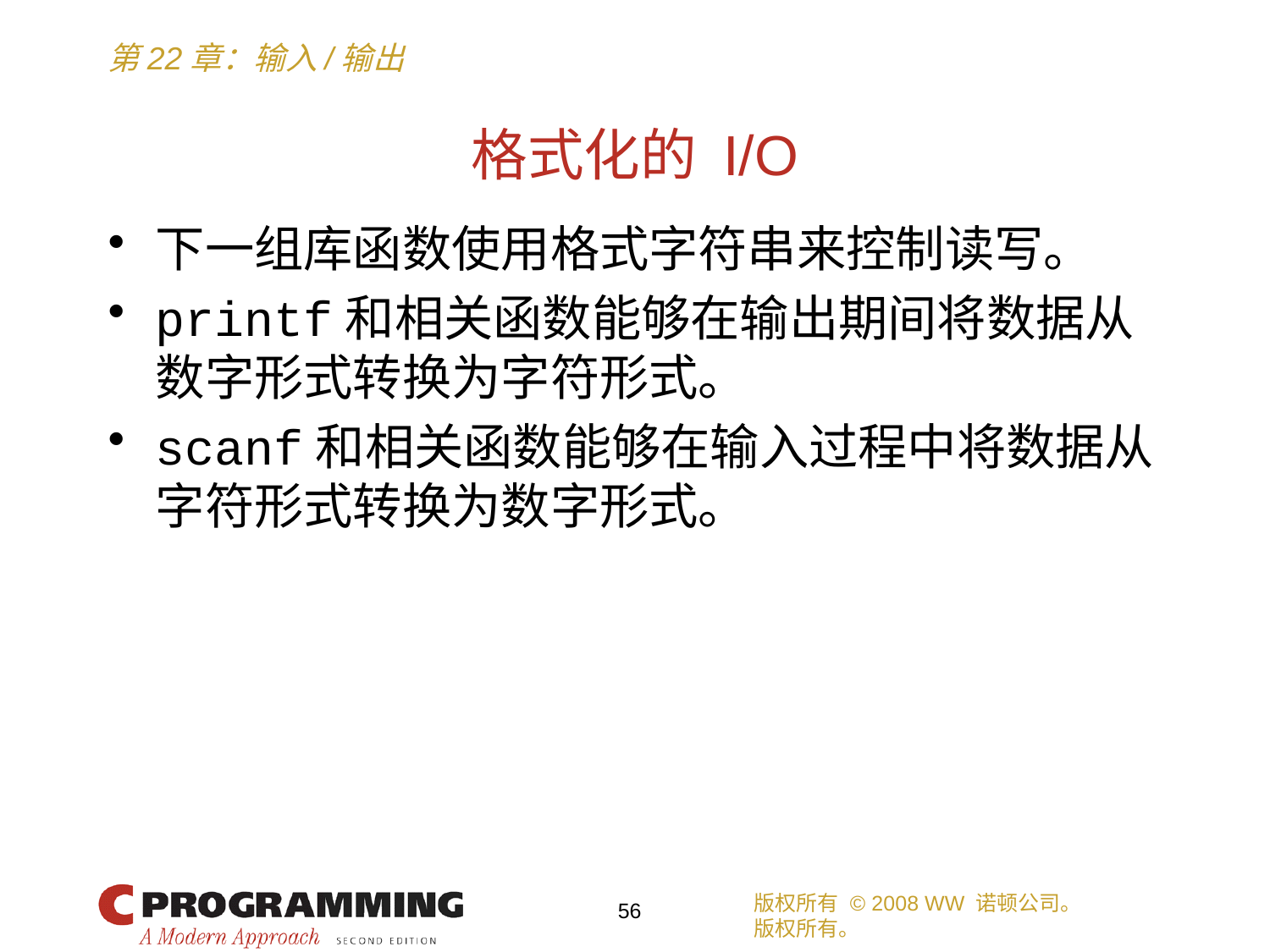

# 格式化的 I/O
下一组库函数使用格式字符串来控制读写。
printf和相关函数能够在输出期间将数据从数字形式转换为字符形式。
scanf和相关函数能够在输入过程中将数据从字符形式转换为数字形式。
版权所有 © 2008 WW 诺顿公司。
版权所有。
56